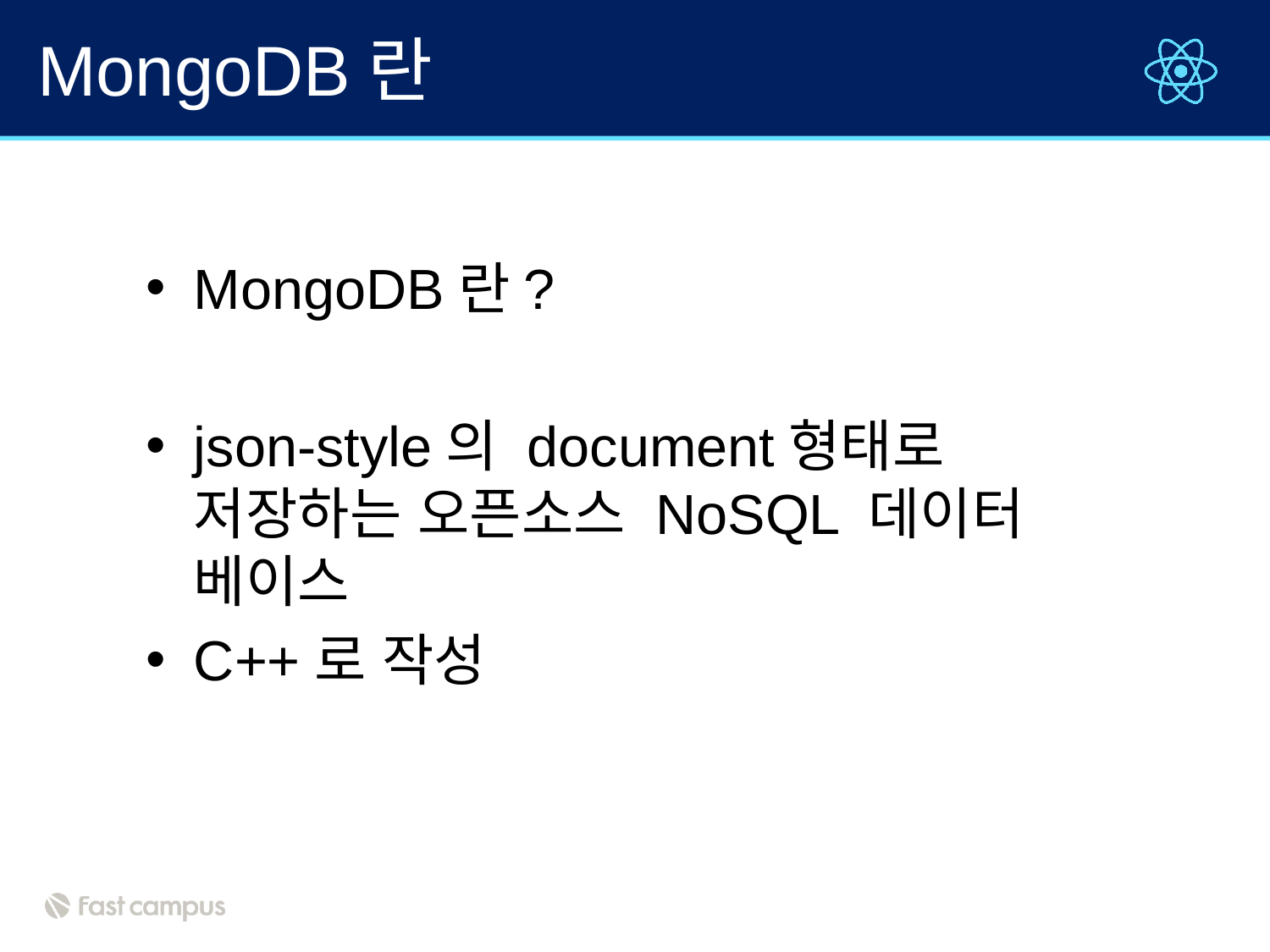

# MongoDB란
MongoDB란?

json-style의 document형태로 저장하는 오픈소스 NoSQL 데이터 베이스
C++로 작성